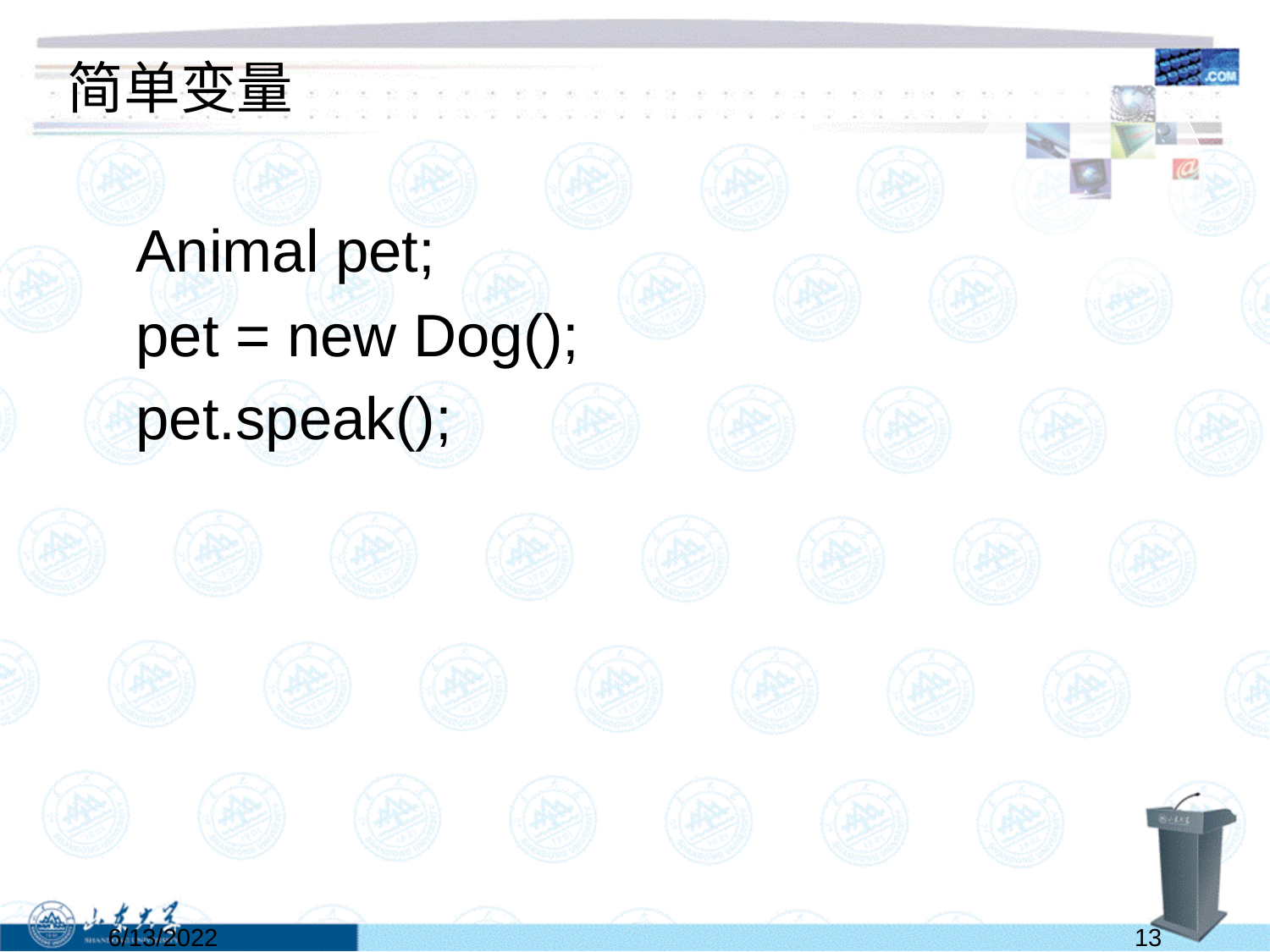

# 简单变量
Animal pet;
pet = new Dog();
pet.speak();
6/13/2022
13